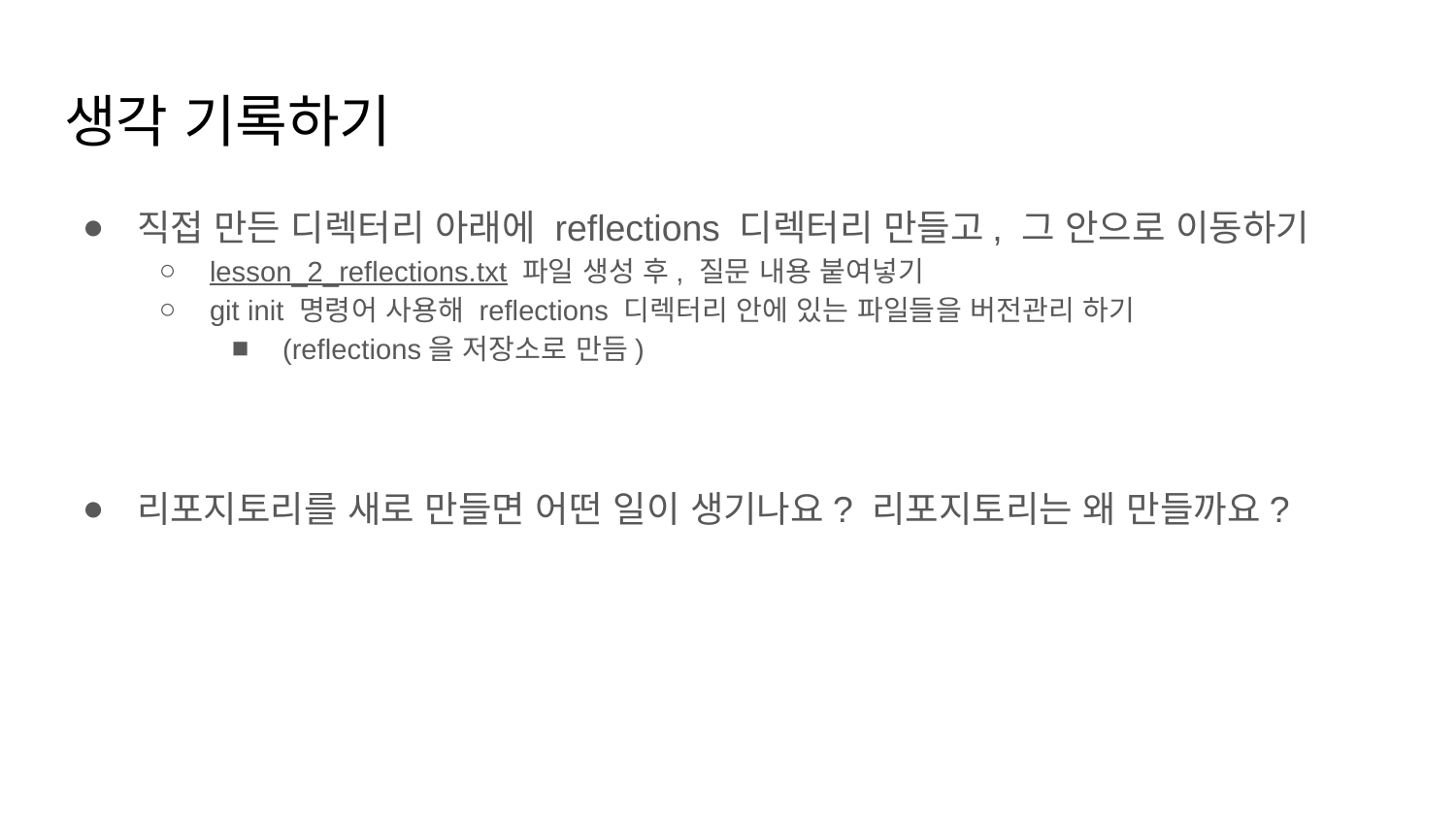

# 생각 기록하기
직접 만든 디렉터리 아래에 reflections 디렉터리 만들고, 그 안으로 이동하기
lesson_2_reflections.txt 파일 생성 후, 질문 내용 붙여넣기
git init 명령어 사용해 reflections 디렉터리 안에 있는 파일들을 버전관리 하기
(reflections을 저장소로 만듬)

리포지토리를 새로 만들면 어떤 일이 생기나요? 리포지토리는 왜 만들까요?